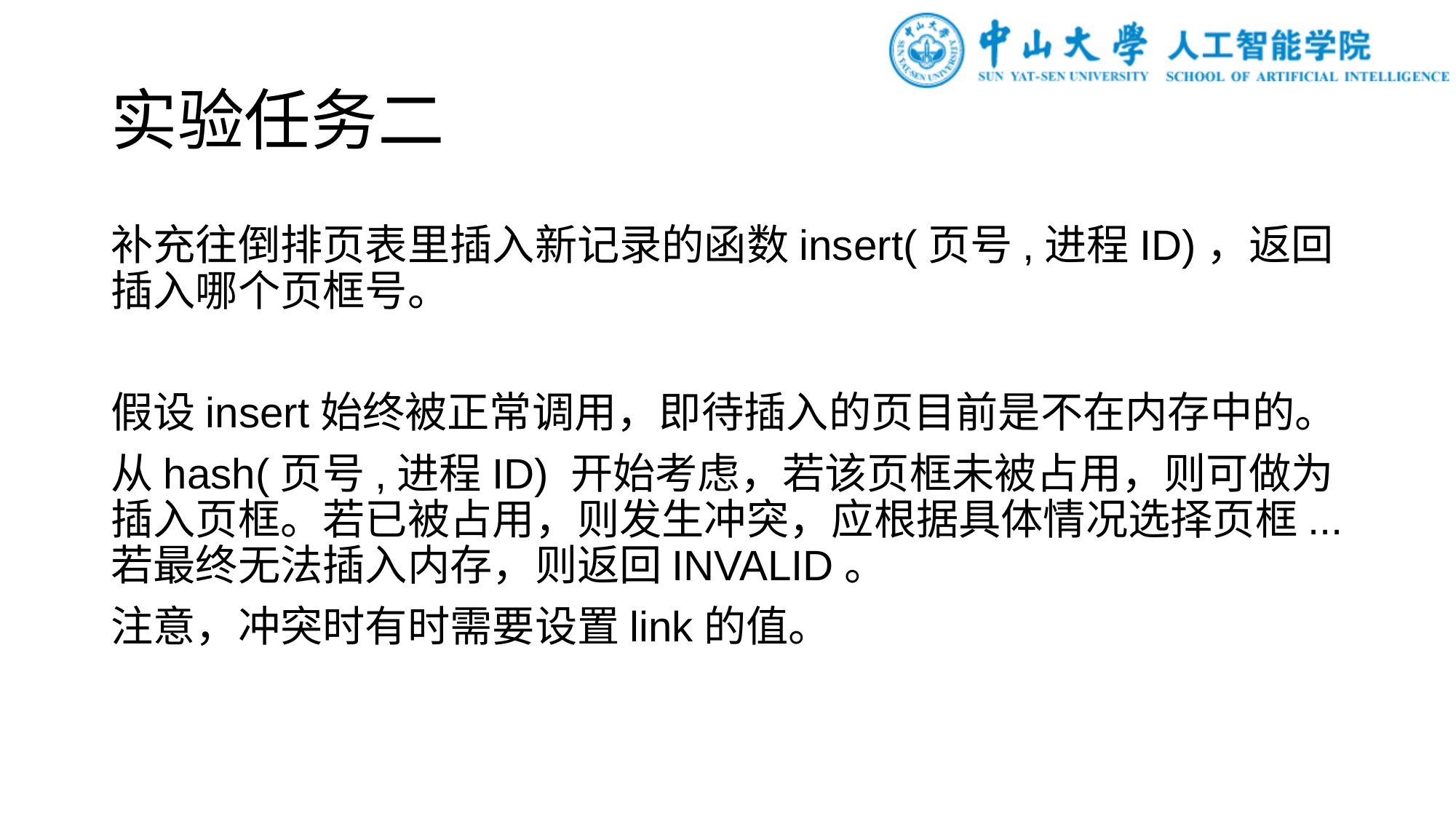

# 实验任务二
补充往倒排页表里插入新记录的函数insert(页号,进程ID)，返回插入哪个页框号。

假设insert始终被正常调用，即待插入的页目前是不在内存中的。
从hash(页号,进程ID) 开始考虑，若该页框未被占用，则可做为插入页框。若已被占用，则发生冲突，应根据具体情况选择页框...若最终无法插入内存，则返回INVALID。
注意，冲突时有时需要设置link的值。